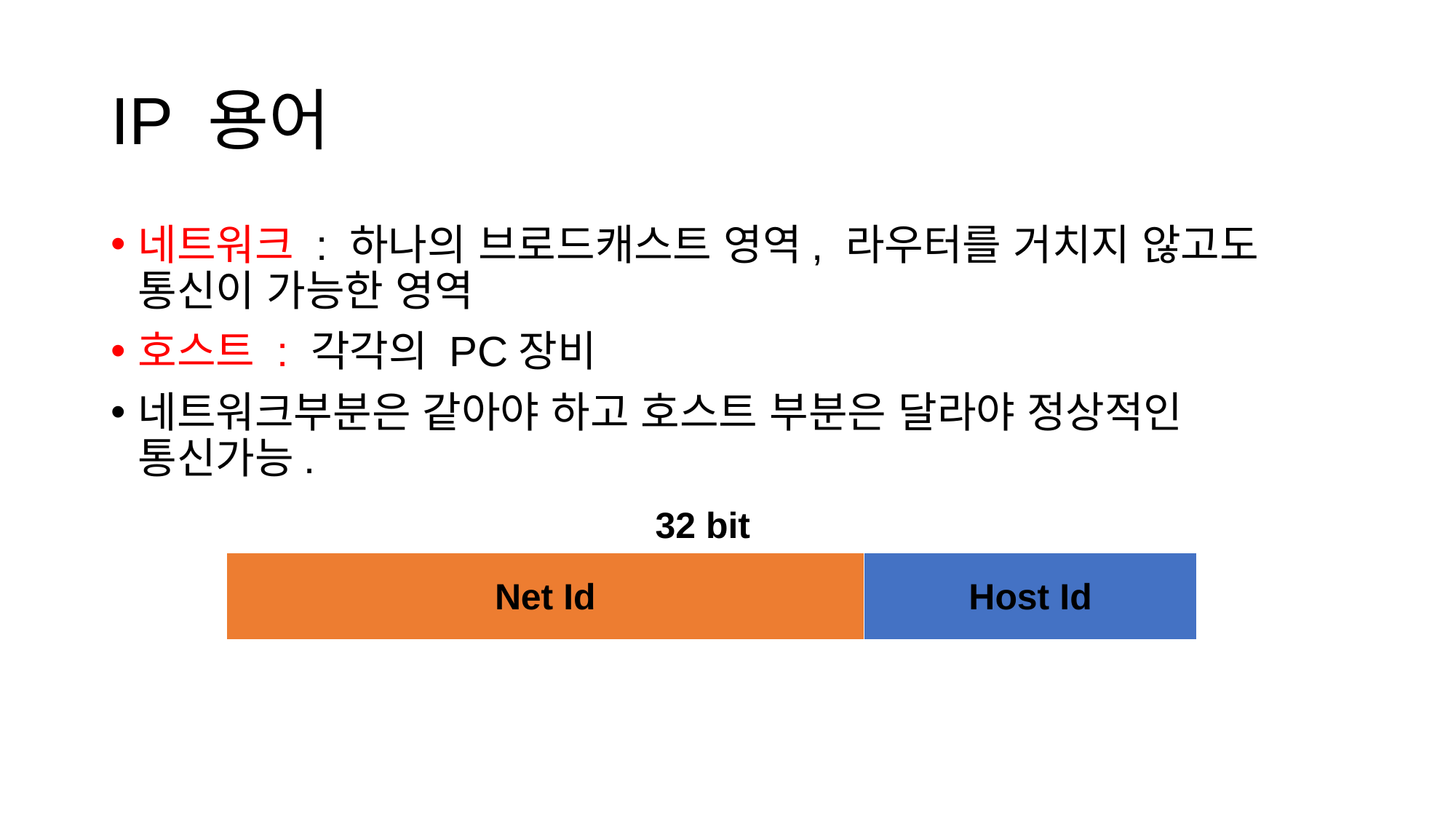

# IP 용어
네트워크 : 하나의 브로드캐스트 영역, 라우터를 거치지 않고도 통신이 가능한 영역
호스트 : 각각의 PC장비
네트워크부분은 같아야 하고 호스트 부분은 달라야 정상적인 통신가능.

32 bit
| Net Id | Host Id |
| --- | --- |